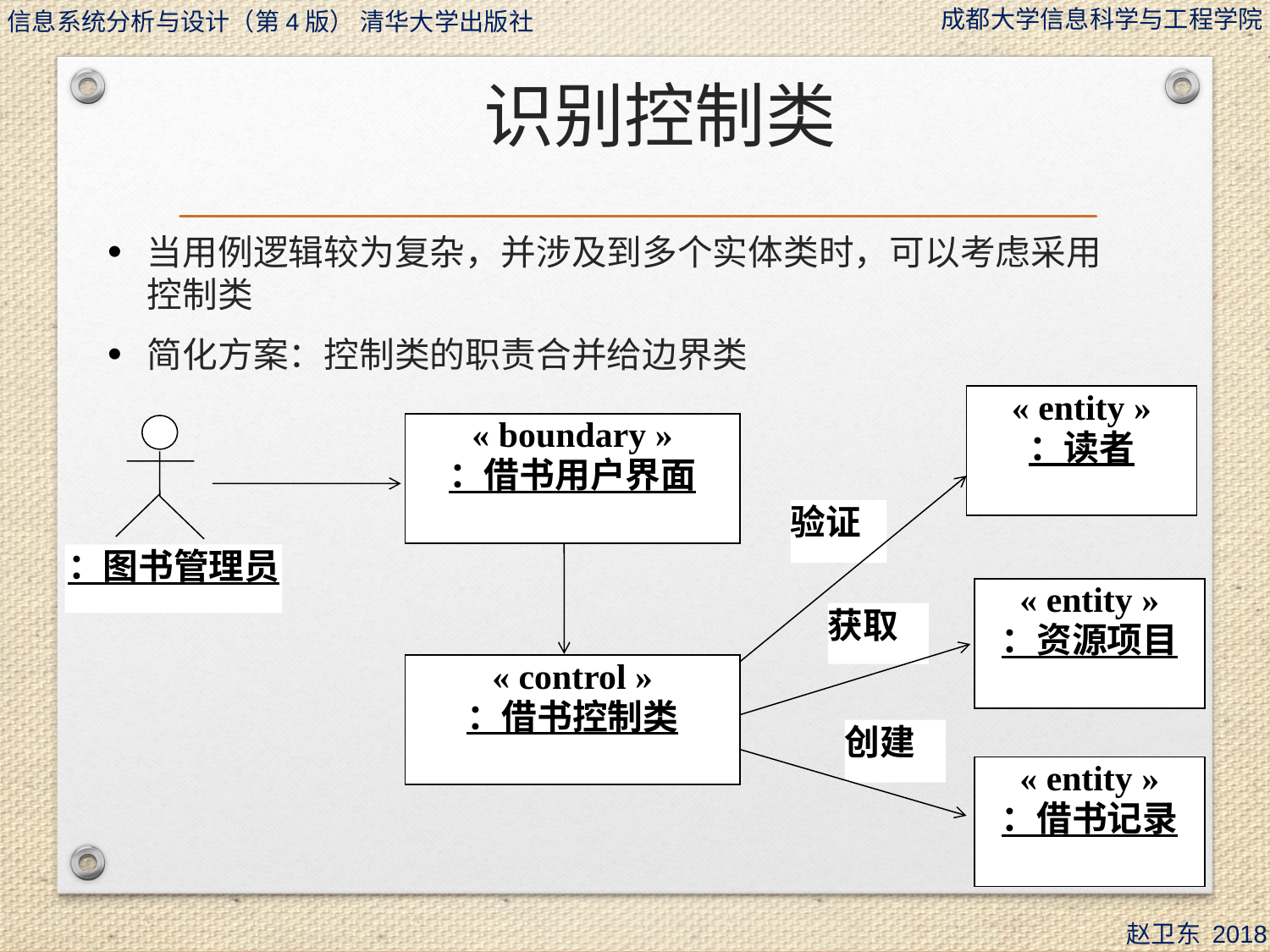

# 识别控制类
当用例逻辑较为复杂，并涉及到多个实体类时，可以考虑采用控制类
简化方案：控制类的职责合并给边界类
« entity »
：读者
« boundary »
：借书用户界面

验证

：图书管理员
« entity »
：资源项目
获取

« control »
：借书控制类
创建

« entity »
：借书记录